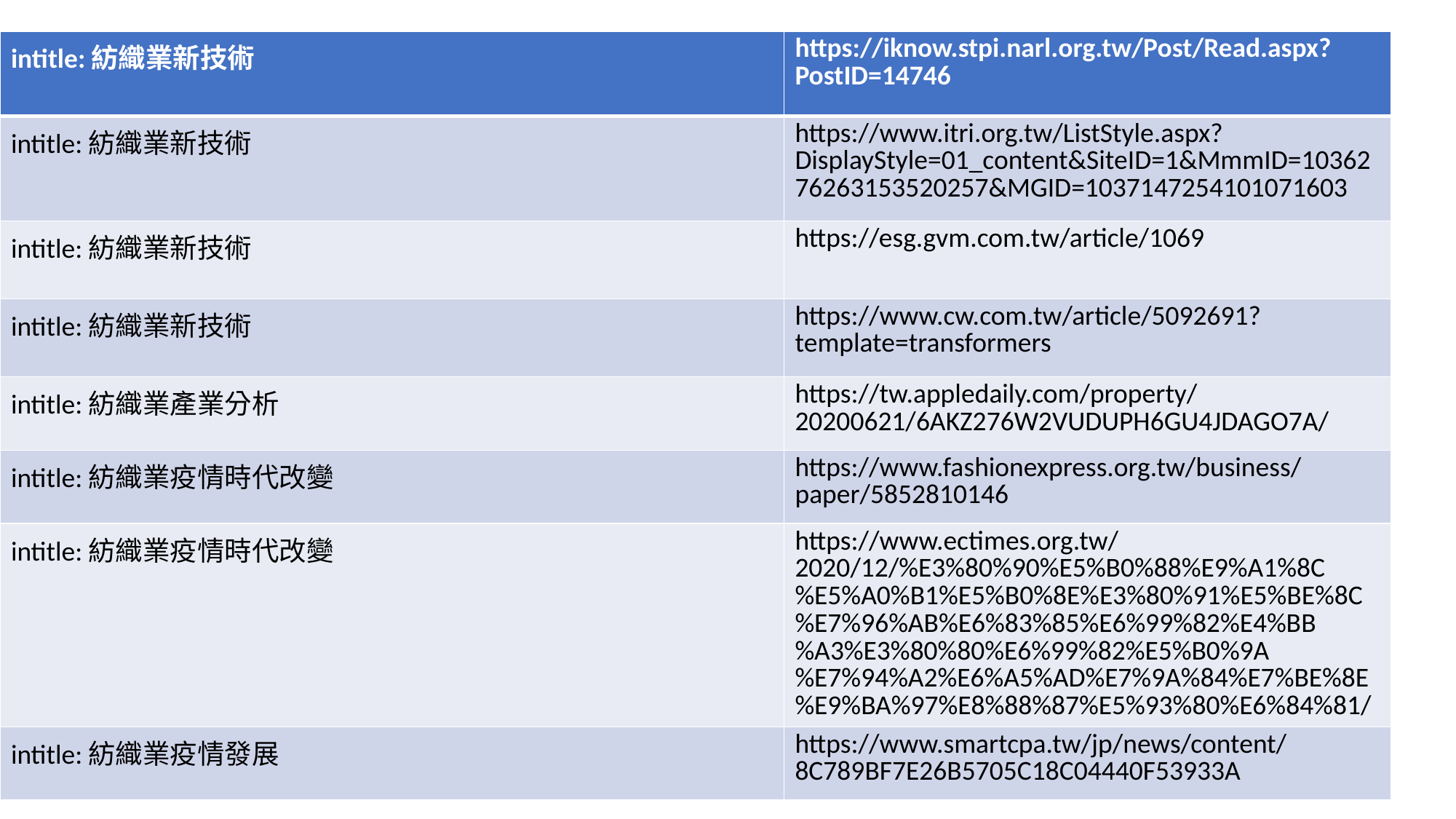

| intitle:紡織業新技術 | https://iknow.stpi.narl.org.tw/Post/Read.aspx?PostID=14746 |
| --- | --- |
| intitle:紡織業新技術 | https://www.itri.org.tw/ListStyle.aspx?DisplayStyle=01\_content&SiteID=1&MmmID=1036276263153520257&MGID=1037147254101071603 |
| intitle:紡織業新技術 | https://esg.gvm.com.tw/article/1069 |
| intitle:紡織業新技術 | https://www.cw.com.tw/article/5092691?template=transformers |
| intitle:紡織業產業分析 | https://tw.appledaily.com/property/20200621/6AKZ276W2VUDUPH6GU4JDAGO7A/ |
| intitle:紡織業疫情時代改變 | https://www.fashionexpress.org.tw/business/paper/5852810146 |
| intitle:紡織業疫情時代改變 | https://www.ectimes.org.tw/2020/12/%E3%80%90%E5%B0%88%E9%A1%8C%E5%A0%B1%E5%B0%8E%E3%80%91%E5%BE%8C%E7%96%AB%E6%83%85%E6%99%82%E4%BB%A3%E3%80%80%E6%99%82%E5%B0%9A%E7%94%A2%E6%A5%AD%E7%9A%84%E7%BE%8E%E9%BA%97%E8%88%87%E5%93%80%E6%84%81/ |
| intitle:紡織業疫情發展 | https://www.smartcpa.tw/jp/news/content/8C789BF7E26B5705C18C04440F53933A |
#